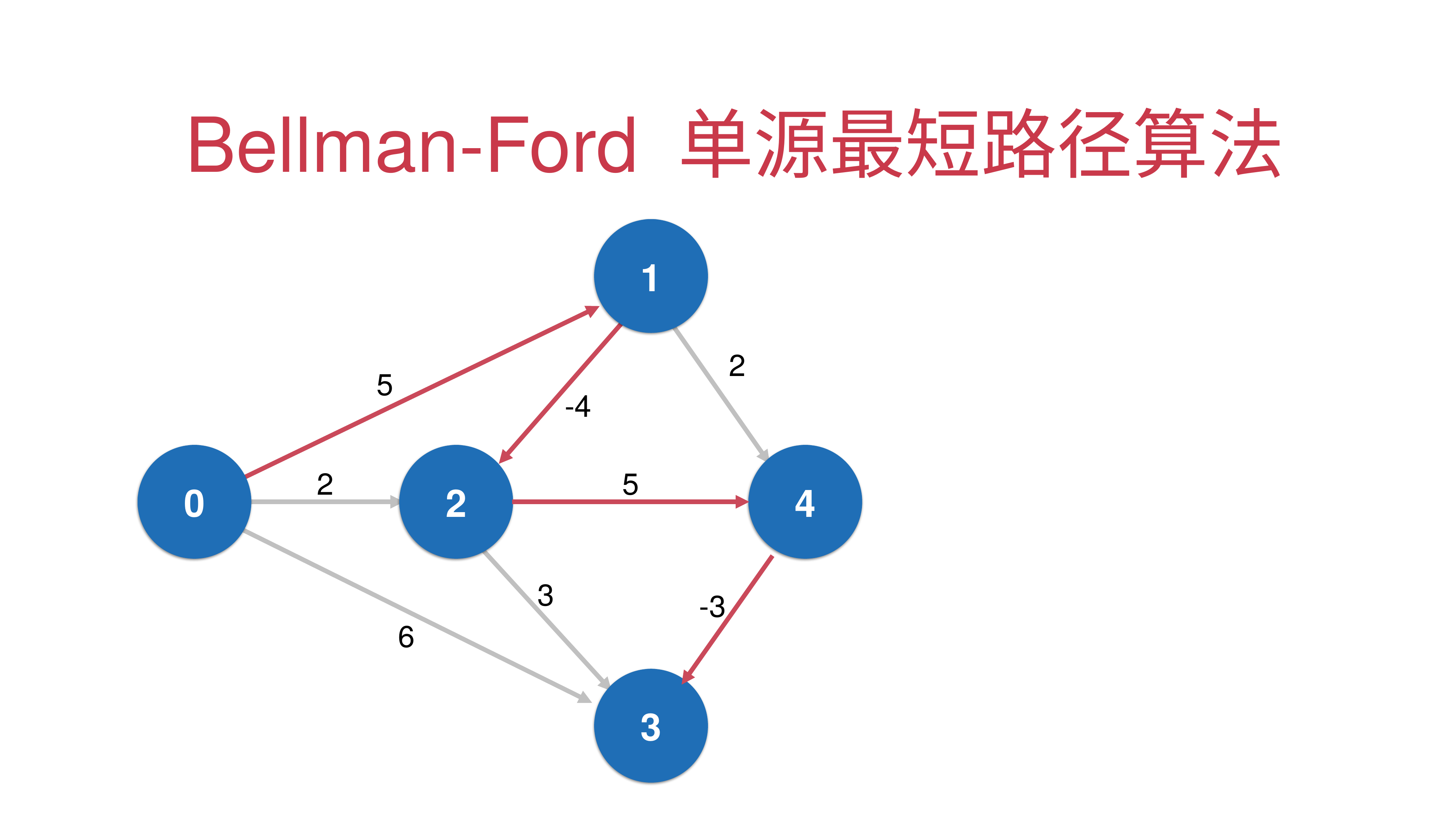

# Bellman-Ford 单源最短路径算法
1

2
5
-4
0
2
4
2
5

3
-3
6
3
6
0.29